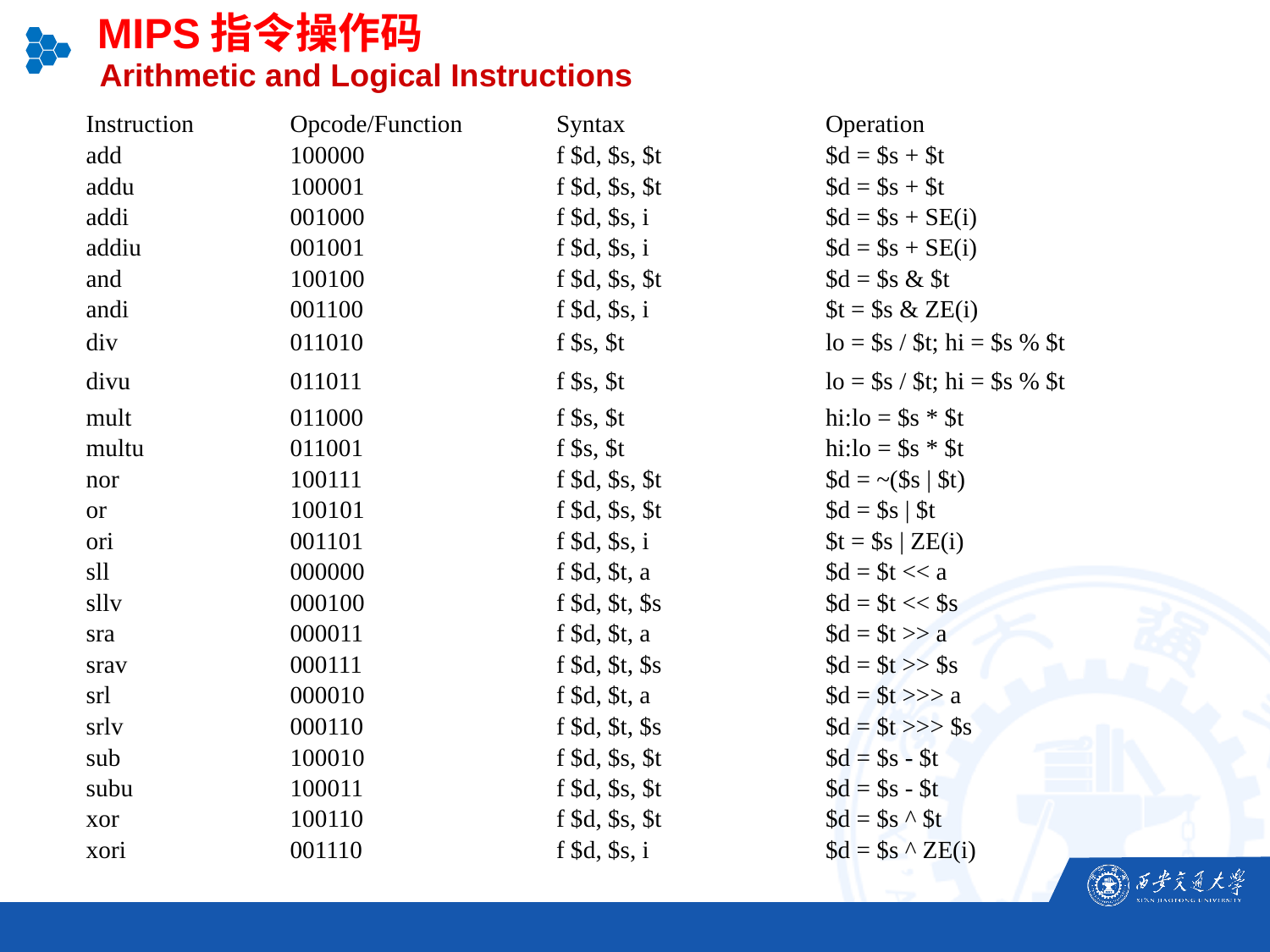

MIPS指令操作码
Arithmetic and Logical Instructions
| Instruction | Opcode/Function | Syntax | Operation |
| --- | --- | --- | --- |
| add | 100000 | f $d, $s, $t | $d = $s + $t |
| addu | 100001 | f $d, $s, $t | $d = $s + $t |
| addi | 001000 | f $d, $s, i | $d = $s + SE(i) |
| addiu | 001001 | f $d, $s, i | $d = $s + SE(i) |
| and | 100100 | f $d, $s, $t | $d = $s & $t |
| andi | 001100 | f $d, $s, i | $t = $s & ZE(i) |
| div | 011010 | f $s, $t | lo = $s / $t; hi = $s % $t |
| divu | 011011 | f $s, $t | lo = $s / $t; hi = $s % $t |
| mult | 011000 | f $s, $t | hi:lo = $s \* $t |
| multu | 011001 | f $s, $t | hi:lo = $s \* $t |
| nor | 100111 | f $d, $s, $t | $d = ~($s | $t) |
| or | 100101 | f $d, $s, $t | $d = $s | $t |
| ori | 001101 | f $d, $s, i | $t = $s | ZE(i) |
| sll | 000000 | f $d, $t, a | $d = $t << a |
| sllv | 000100 | f $d, $t, $s | $d = $t << $s |
| sra | 000011 | f $d, $t, a | $d = $t >> a |
| srav | 000111 | f $d, $t, $s | $d = $t >> $s |
| srl | 000010 | f $d, $t, a | $d = $t >>> a |
| srlv | 000110 | f $d, $t, $s | $d = $t >>> $s |
| sub | 100010 | f $d, $s, $t | $d = $s - $t |
| subu | 100011 | f $d, $s, $t | $d = $s - $t |
| xor | 100110 | f $d, $s, $t | $d = $s ^ $t |
| xori | 001110 | f $d, $s, i | $d = $s ^ ZE(i) |